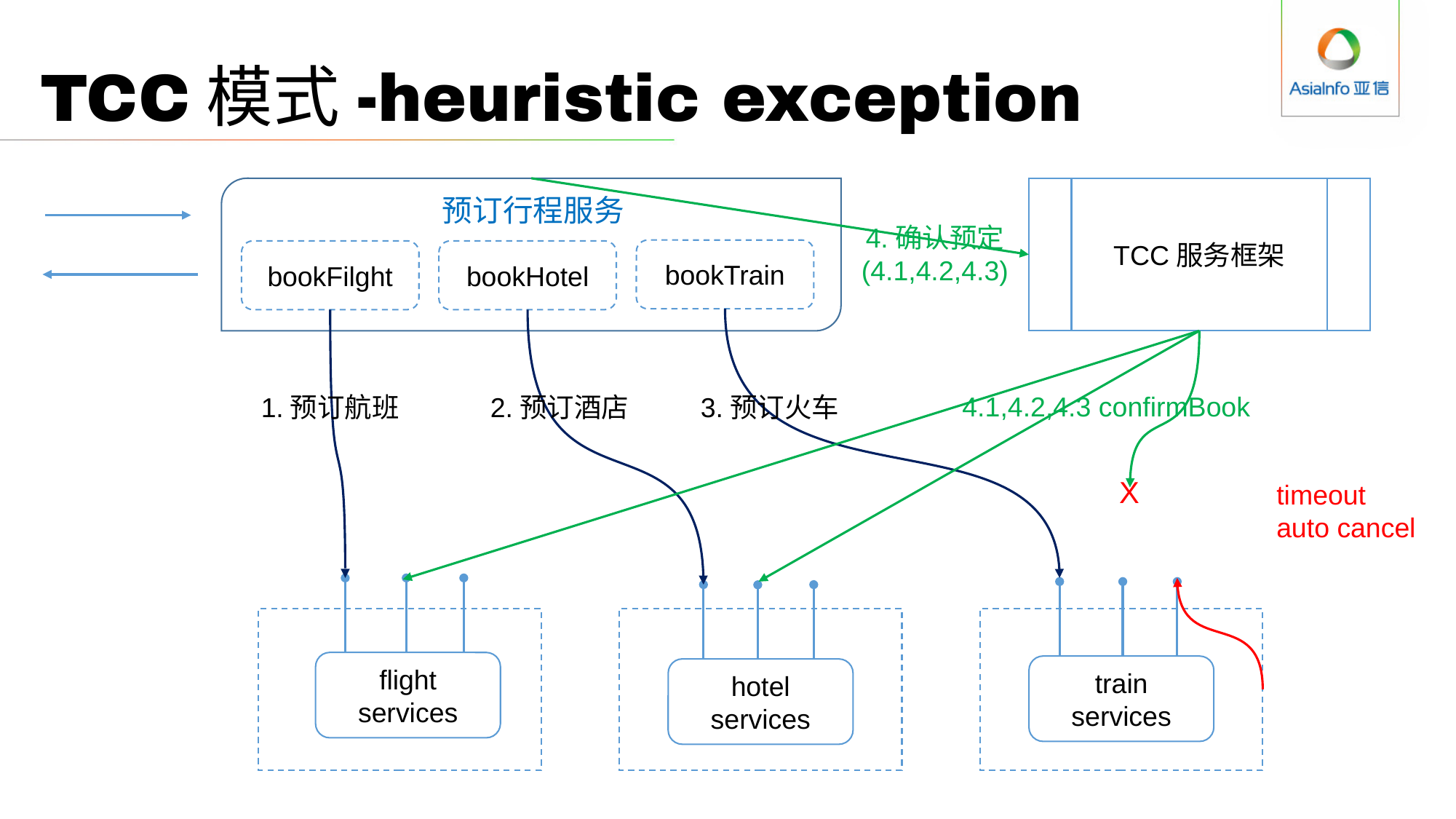

# TCC模式-heuristic exception

TCC服务框架
预订行程服务
4.确认预定
(4.1,4.2,4.3)
bookTrain
bookFilght
bookHotel
4.1,4.2,4.3 confirmBook
1.预订航班
2.预订酒店
3.预订火车
X
timeout
auto cancel

flight
services
train
services
hotel
services